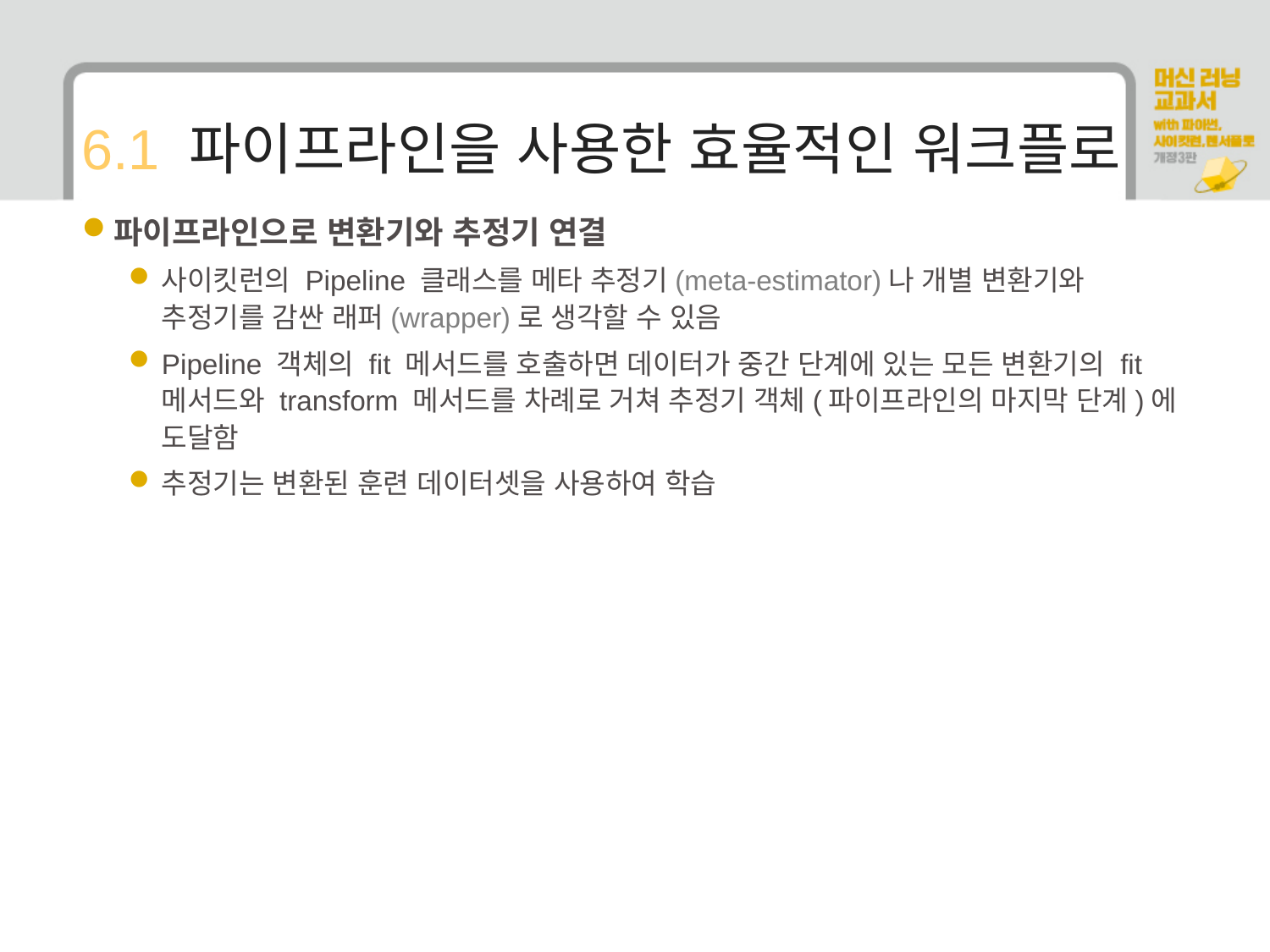

# 6.1 파이프라인을 사용한 효율적인 워크플로
파이프라인으로 변환기와 추정기 연결
사이킷런의 Pipeline 클래스를 메타 추정기(meta-estimator)나 개별 변환기와 추정기를 감싼 래퍼(wrapper)로 생각할 수 있음
Pipeline 객체의 fit 메서드를 호출하면 데이터가 중간 단계에 있는 모든 변환기의 fit 메서드와 transform 메서드를 차례로 거쳐 추정기 객체(파이프라인의 마지막 단계)에 도달함
추정기는 변환된 훈련 데이터셋을 사용하여 학습